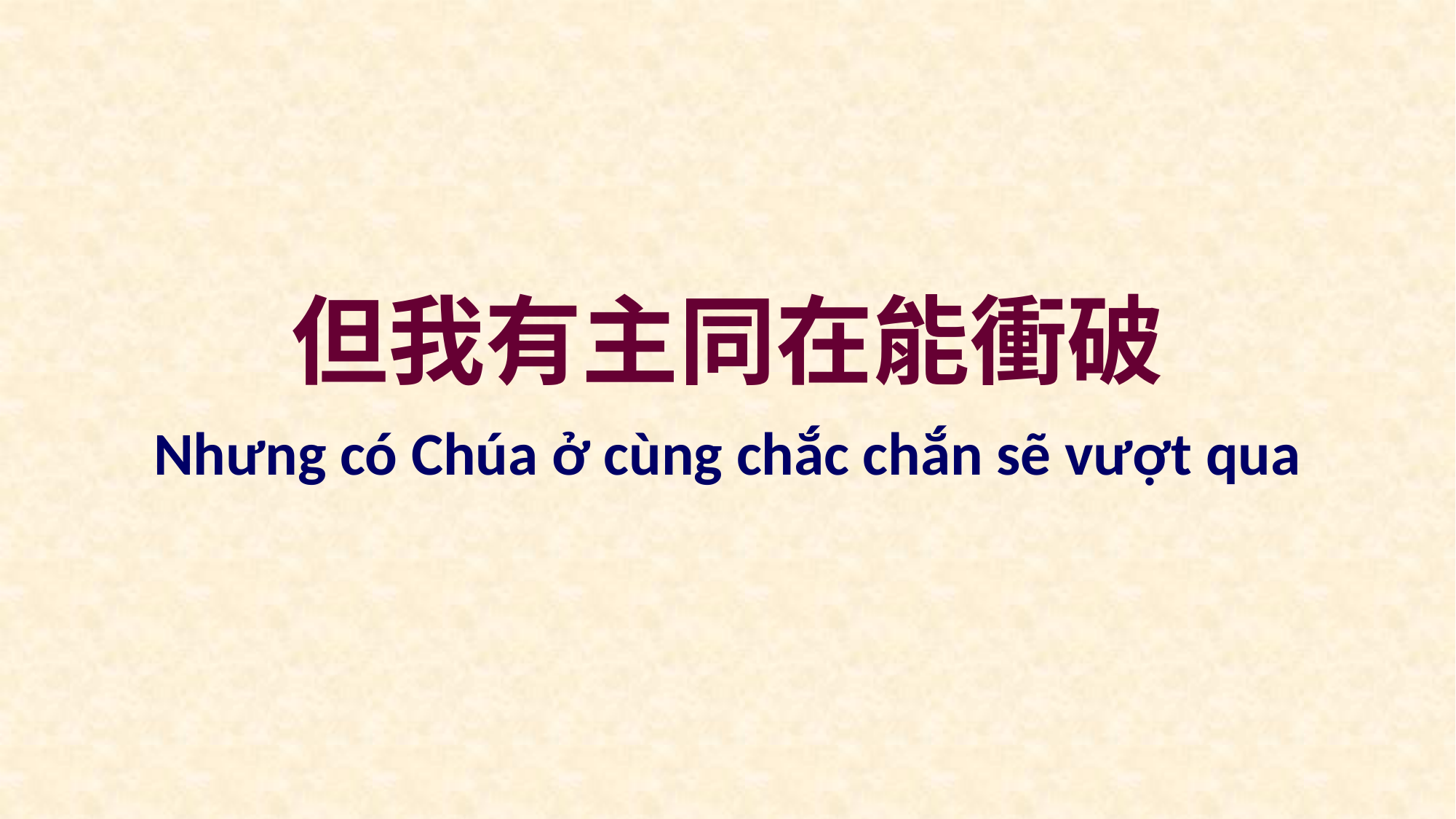

但我有主同在能衝破
Nhưng có Chúa ở cùng chắc chắn sẽ vượt qua